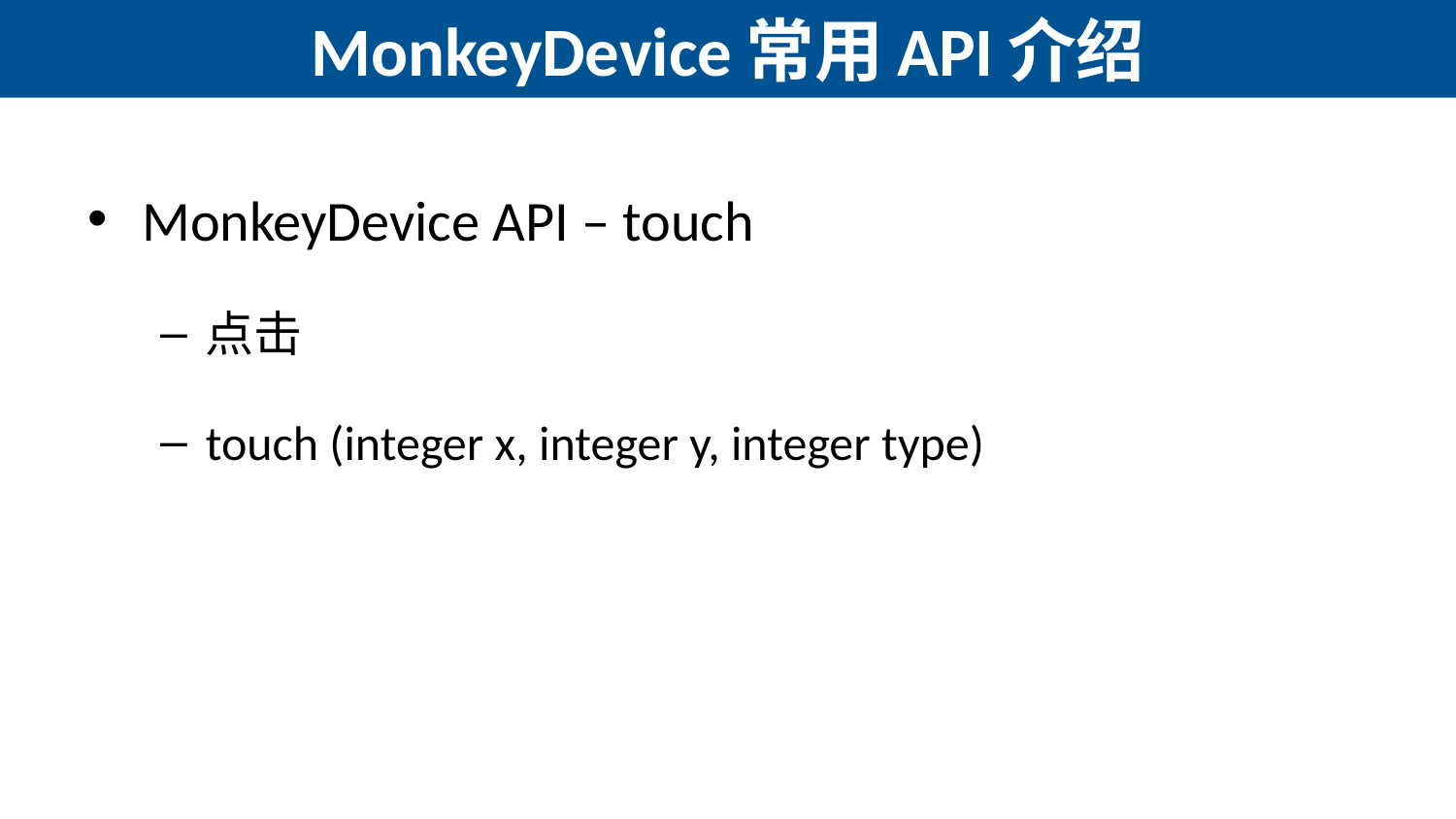

# MonkeyDevice常用API介绍
MonkeyDevice API – touch
点击
touch (integer x, integer y, integer type)